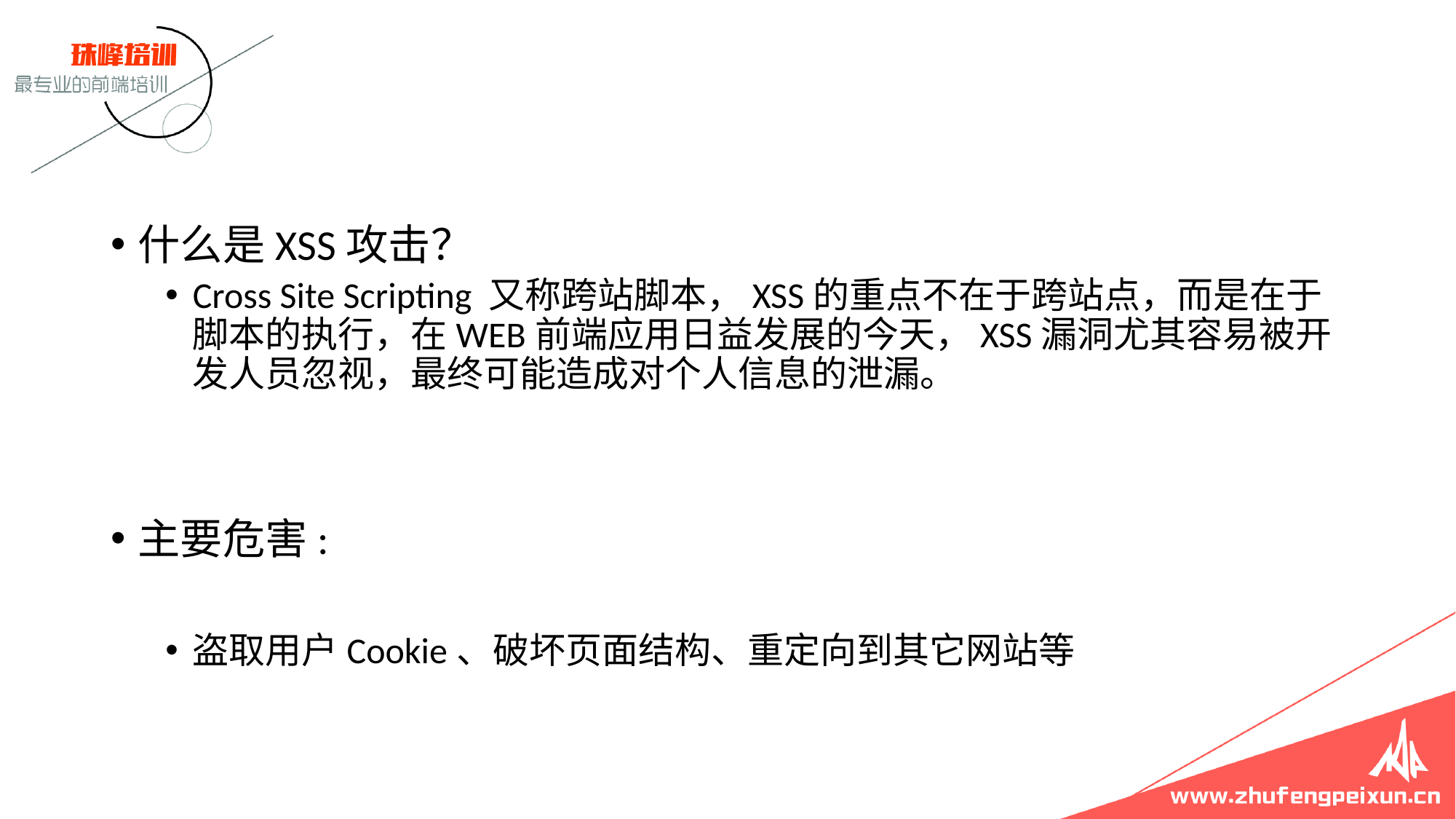

#
什么是XSS攻击？
Cross Site Scripting 又称跨站脚本，XSS的重点不在于跨站点，而是在于脚本的执行，在WEB前端应用日益发展的今天，XSS漏洞尤其容易被开发人员忽视，最终可能造成对个人信息的泄漏。

主要危害:

盗取用户Cookie、破坏页面结构、重定向到其它网站等